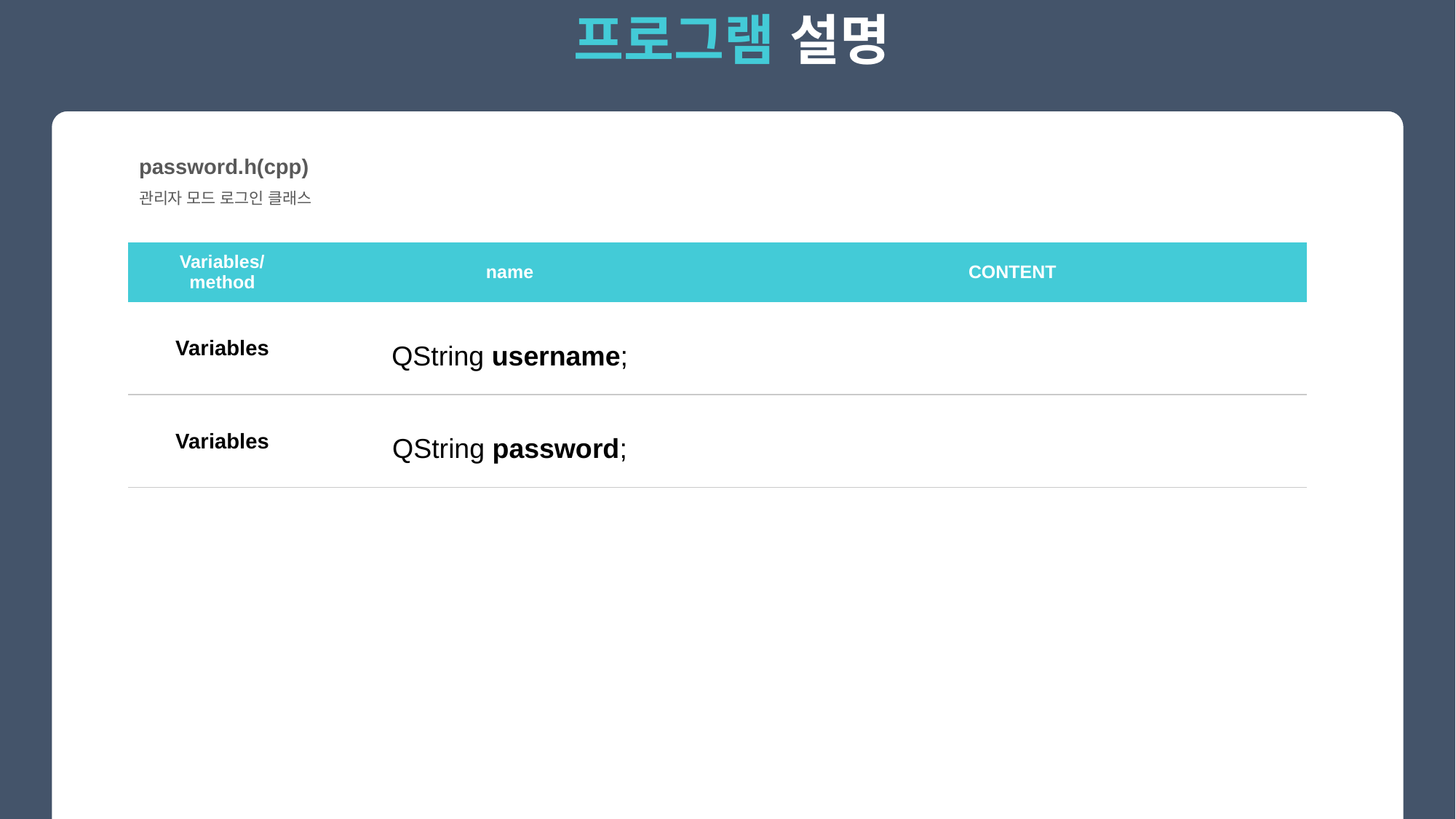

프로그램 설명
password.h(cpp)
관리자 모드 로그인 클래스
| Variables/ method | name | CONTENT |
| --- | --- | --- |
| Variables | QString username; |  |
| Variables | QString password; |  |